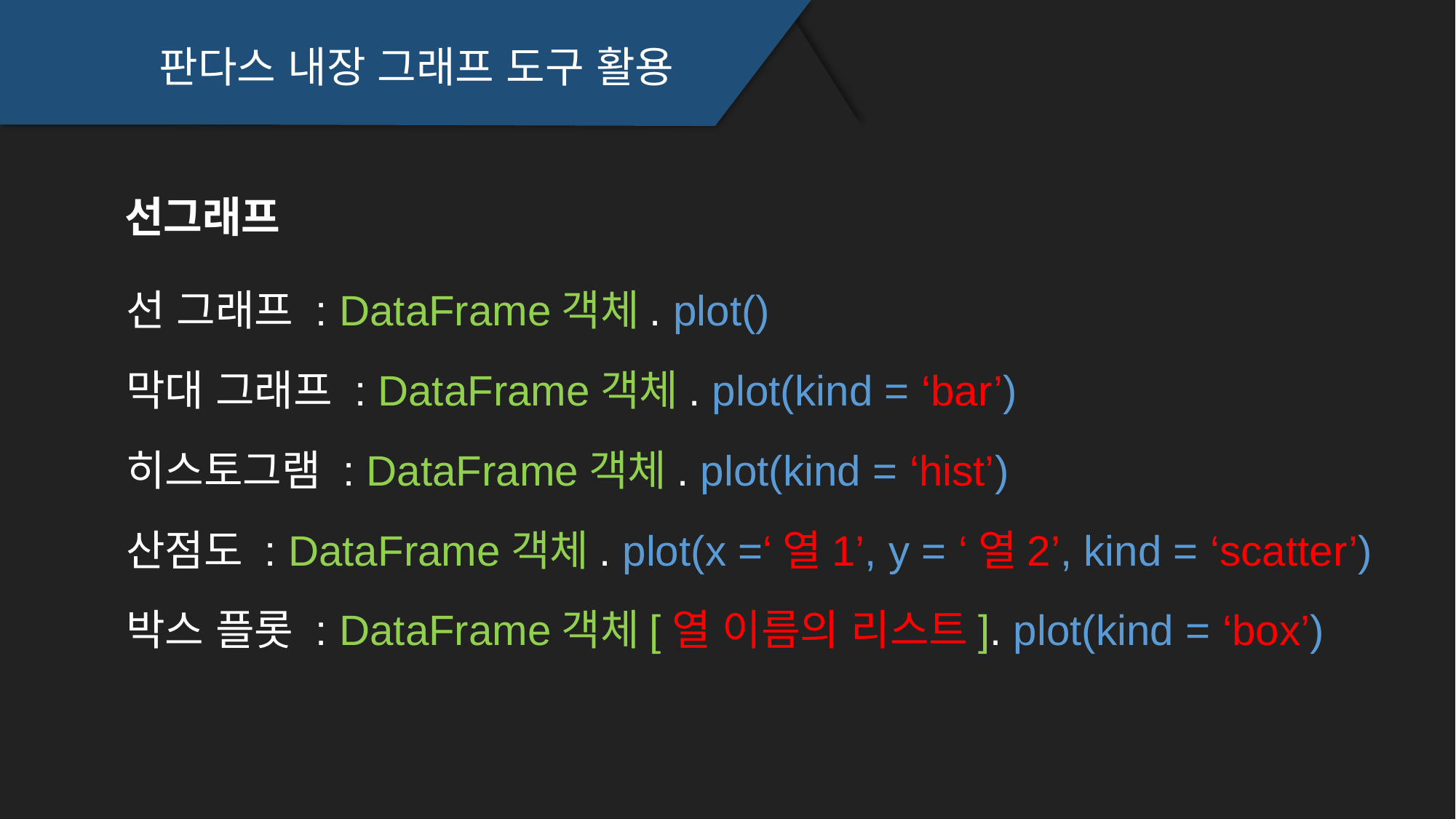

판다스 내장 그래프 도구 활용
선그래프
선 그래프 : DataFrame객체. plot()

막대 그래프 : DataFrame객체. plot(kind = ‘bar’)

히스토그램 : DataFrame객체. plot(kind = ‘hist’)

산점도 : DataFrame객체. plot(x =‘열1’, y = ‘열2’, kind = ‘scatter’)

박스 플롯 : DataFrame객체[열 이름의 리스트]. plot(kind = ‘box’)